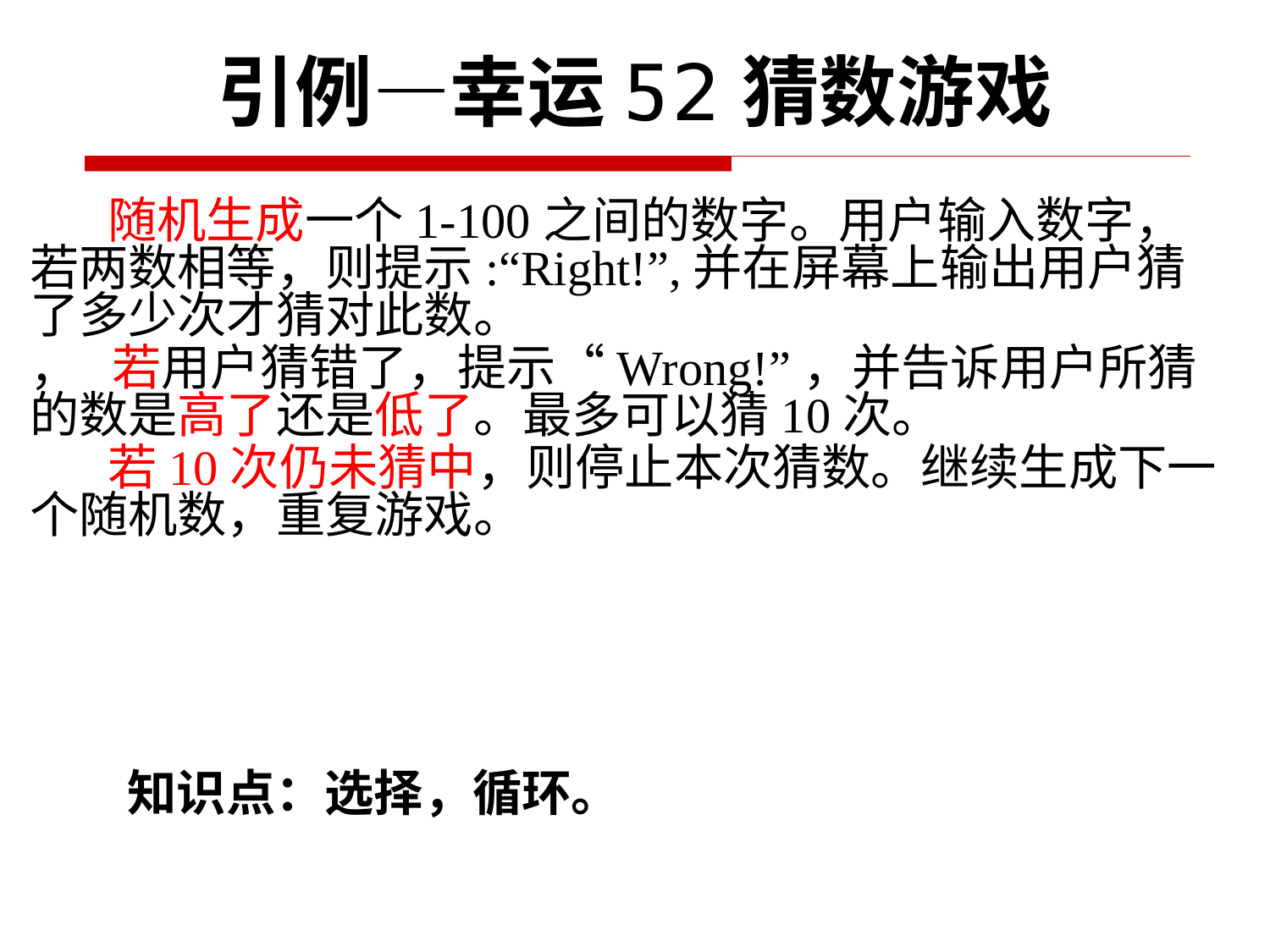

# 引例—幸运52猜数游戏
      随机生成一个1-100之间的数字。用户输入数字，若两数相等，则提示:“Right!”,并在屏幕上输出用户猜了多少次才猜对此数。
，   若用户猜错了，提示“Wrong!”，并告诉用户所猜的数是高了还是低了。最多可以猜10次。
      若10次仍未猜中，则停止本次猜数。继续生成下一个随机数，重复游戏。
知识点：选择，循环。